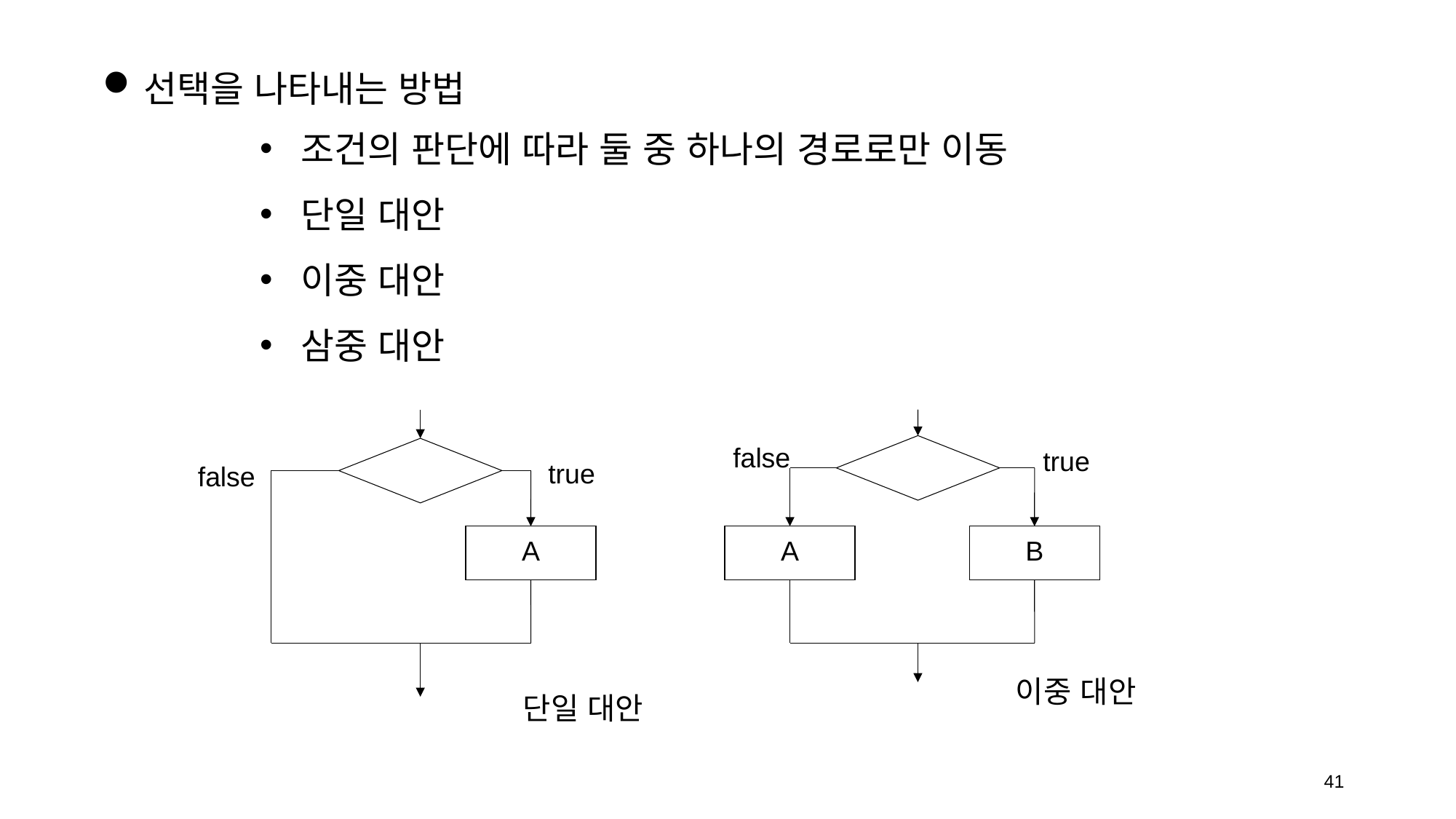

선택을 나타내는 방법
조건의 판단에 따라 둘 중 하나의 경로로만 이동
단일 대안
이중 대안
삼중 대안
false
true
true

false

A
B
A
이중 대안
단일 대안
41